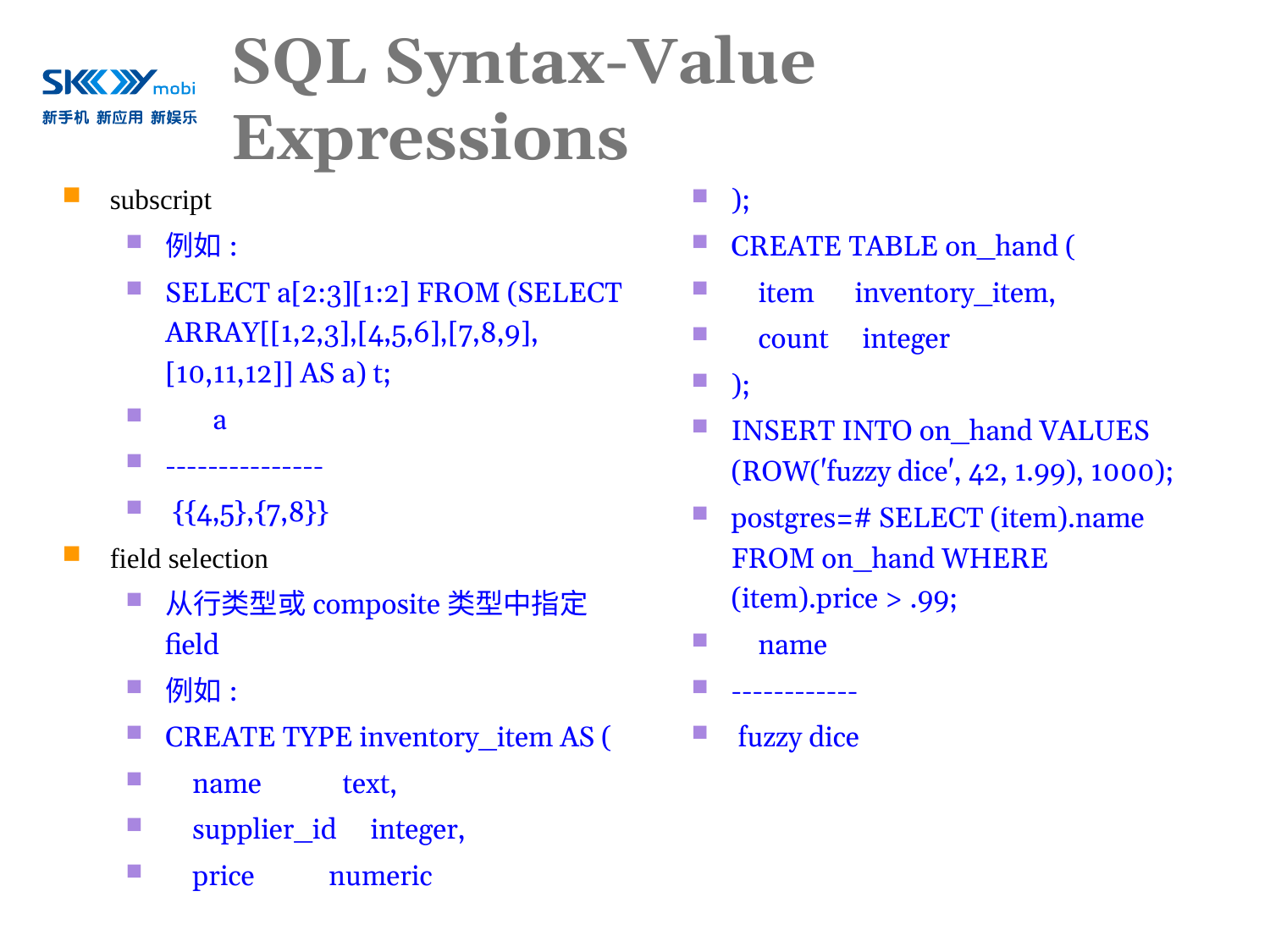

# SQL Syntax-Value Expressions
subscript
例如:
SELECT a[2:3][1:2] FROM (SELECT ARRAY[[1,2,3],[4,5,6],[7,8,9],[10,11,12]] AS a) t;
       a
---------------
 {{4,5},{7,8}}
field selection
从行类型或composite类型中指定field
例如:
CREATE TYPE inventory_item AS (
    name            text,
    supplier_id     integer,
    price           numeric
);
CREATE TABLE on_hand (
    item      inventory_item,
    count     integer
);
INSERT INTO on_hand VALUES (ROW('fuzzy dice', 42, 1.99), 1000);
postgres=# SELECT (item).name FROM on_hand WHERE (item).price > .99;
    name
------------
 fuzzy dice